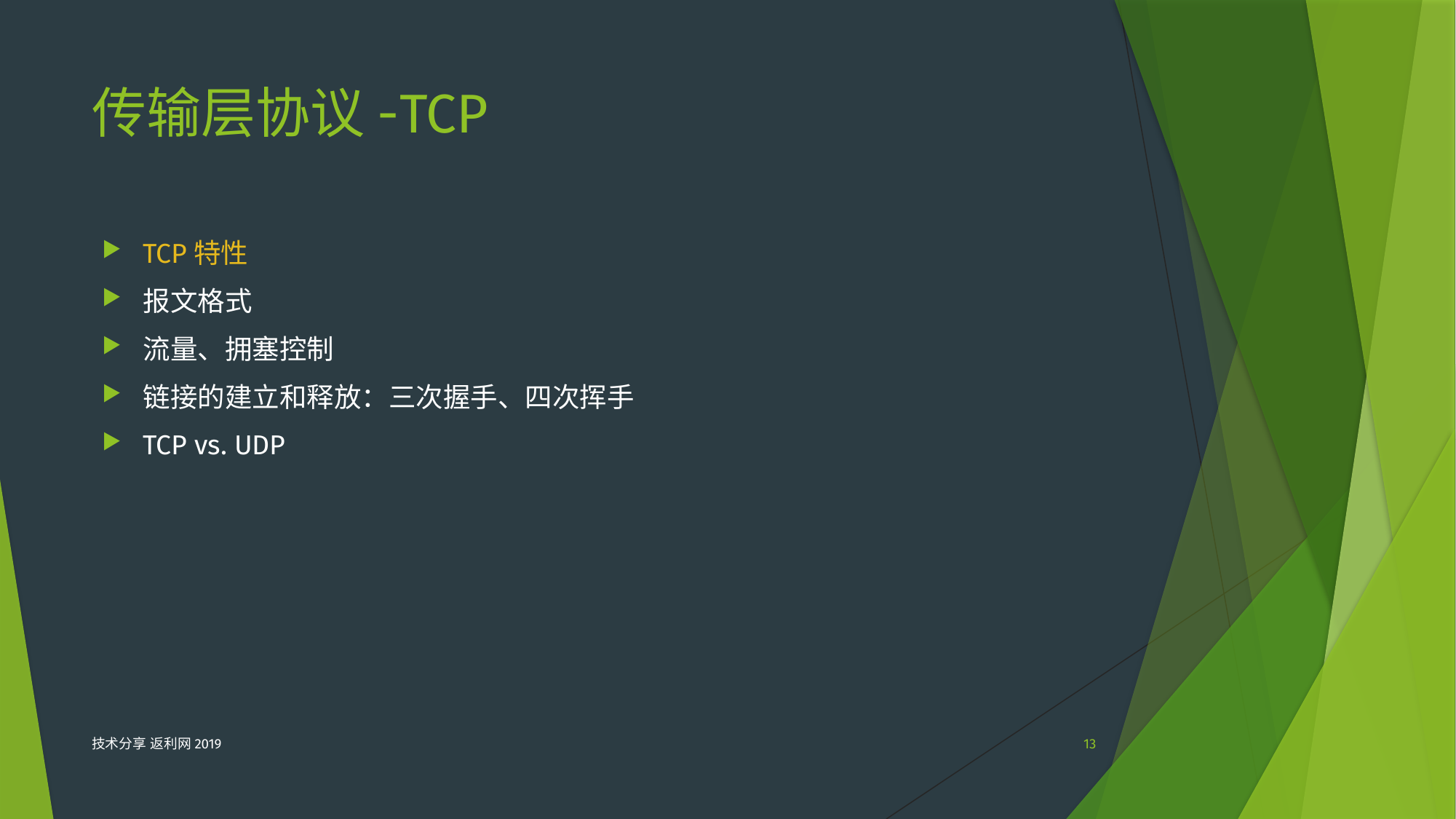

# 传输层协议-TCP
TCP特性
报文格式
流量、拥塞控制
链接的建立和释放：三次握手、四次挥手
TCP vs. UDP
技术分享 返利网2019
13